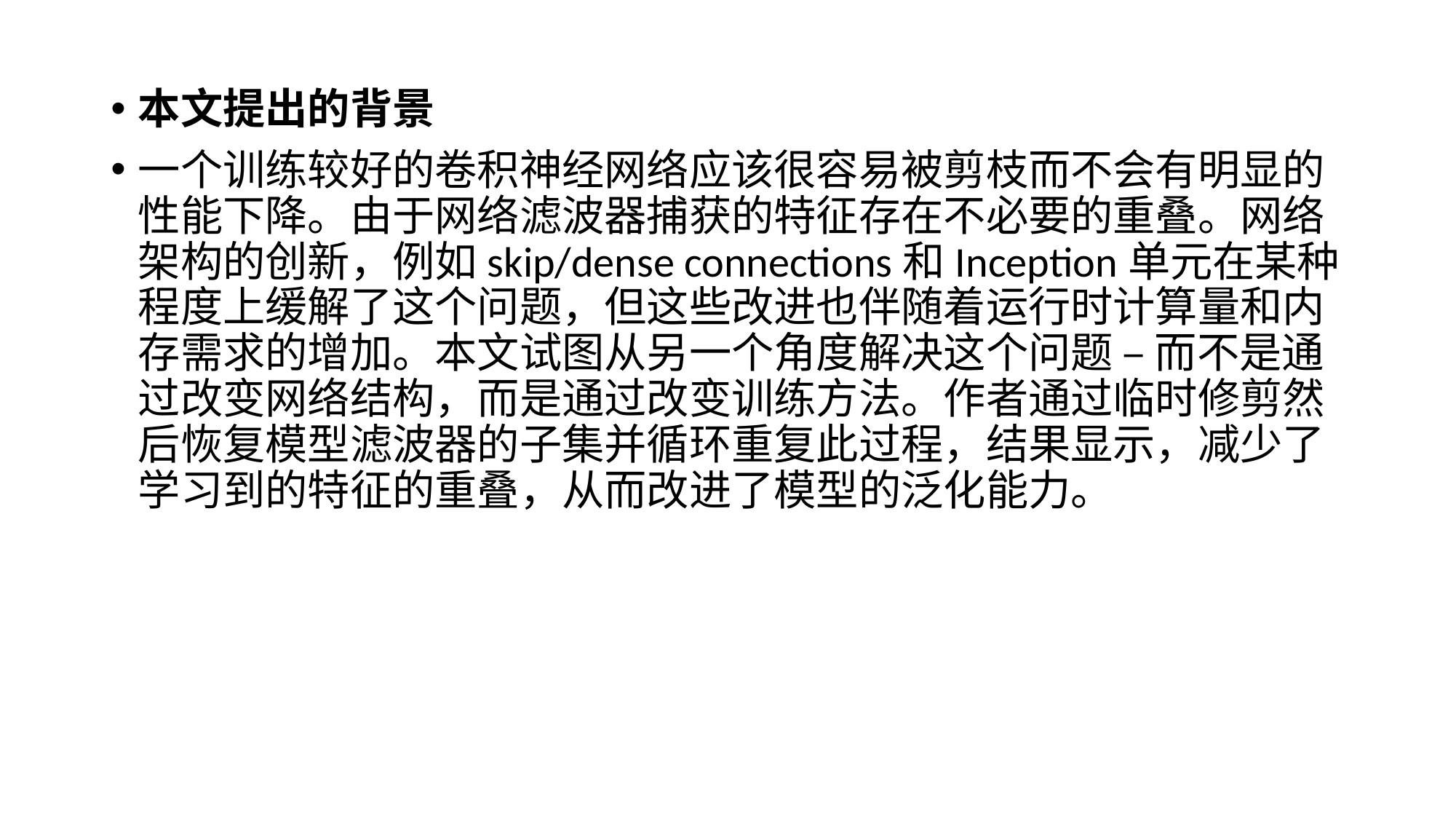

本文提出的背景
一个训练较好的卷积神经网络应该很容易被剪枝而不会有明显的性能下降。由于网络滤波器捕获的特征存在不必要的重叠。网络架构的创新，例如skip/dense connections和Inception单元在某种程度上缓解了这个问题，但这些改进也伴随着运行时计算量和内存需求的增加。本文试图从另一个角度解决这个问题 – 而不是通过改变网络结构，而是通过改变训练方法。作者通过临时修剪然后恢复模型滤波器的子集并循环重复此过程，结果显示，减少了学习到的特征的重叠，从而改进了模型的泛化能力。